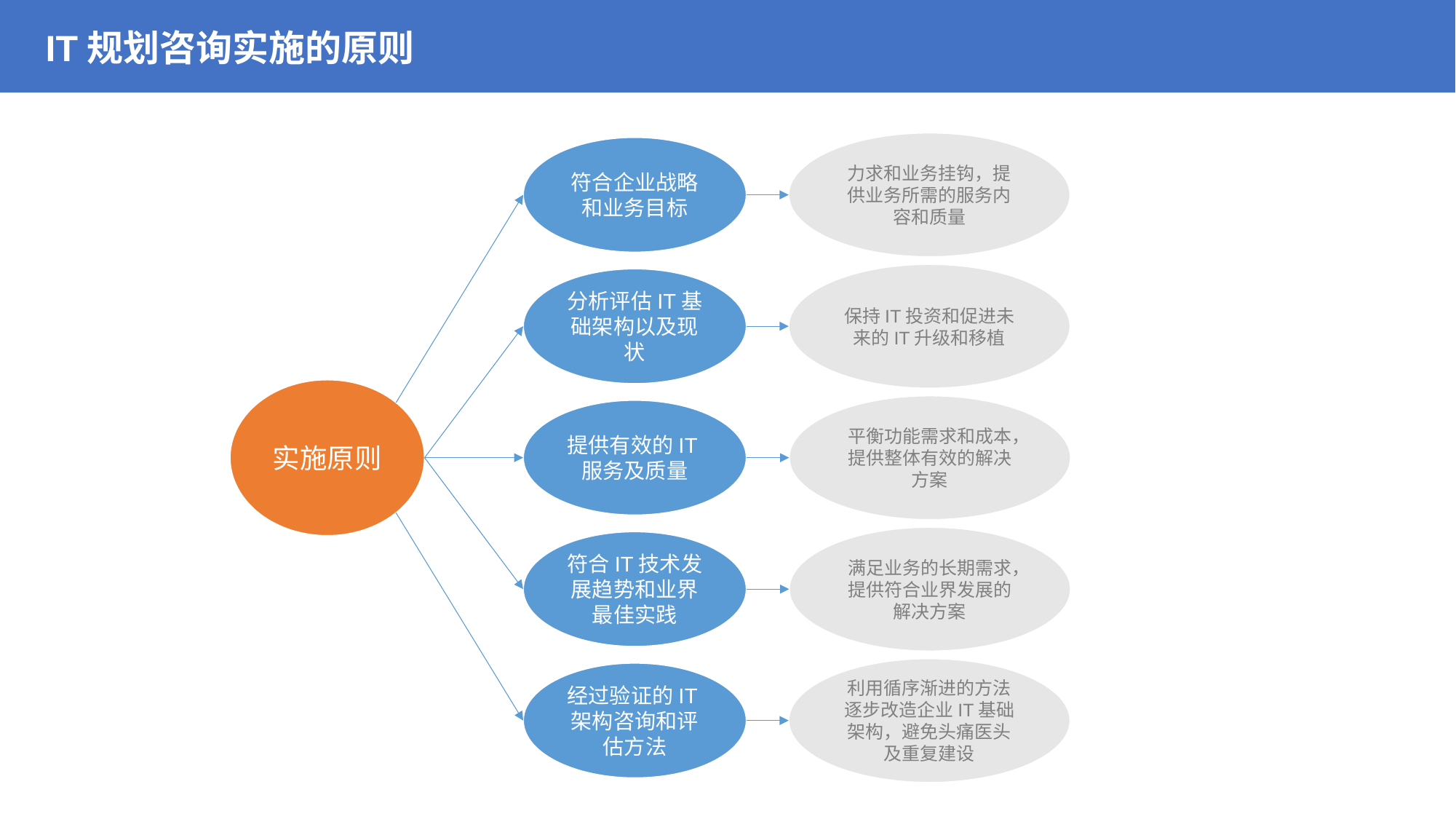

IT规划咨询实施的原则
力求和业务挂钩，提供业务所需的服务内容和质量
符合企业战略和业务目标
保持IT投资和促进未来的IT升级和移植
分析评估IT基础架构以及现状
实施原则
平衡功能需求和成本，提供整体有效的解决方案
提供有效的IT服务及质量
满足业务的长期需求，提供符合业界发展的解决方案
符合IT技术发展趋势和业界最佳实践
利用循序渐进的方法逐步改造企业IT基础架构，避免头痛医头及重复建设
经过验证的IT架构咨询和评估方法